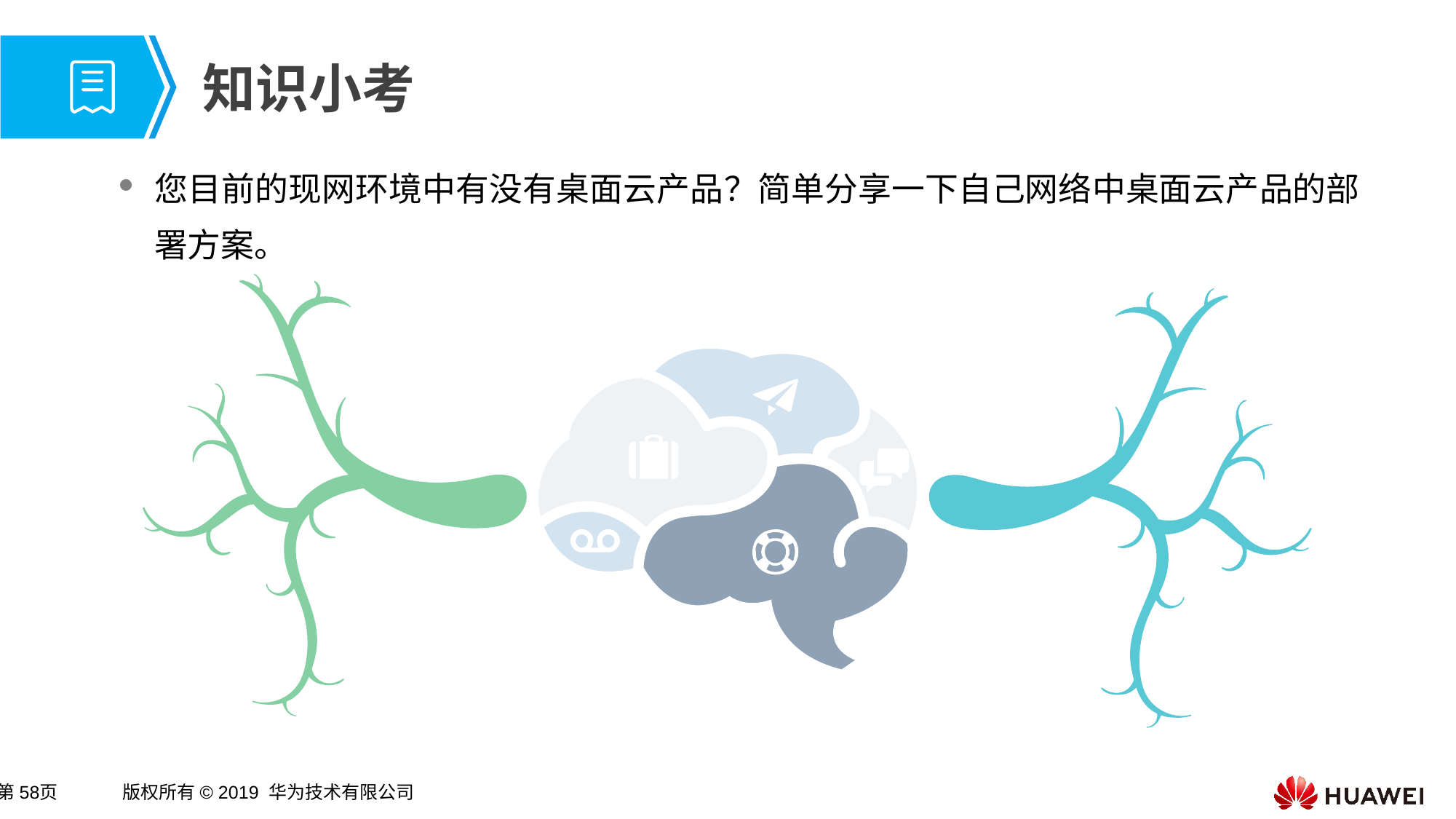

# 知识小考
您目前的现网环境中有没有桌面云产品？简单分享一下自己网络中桌面云产品的部署方案。